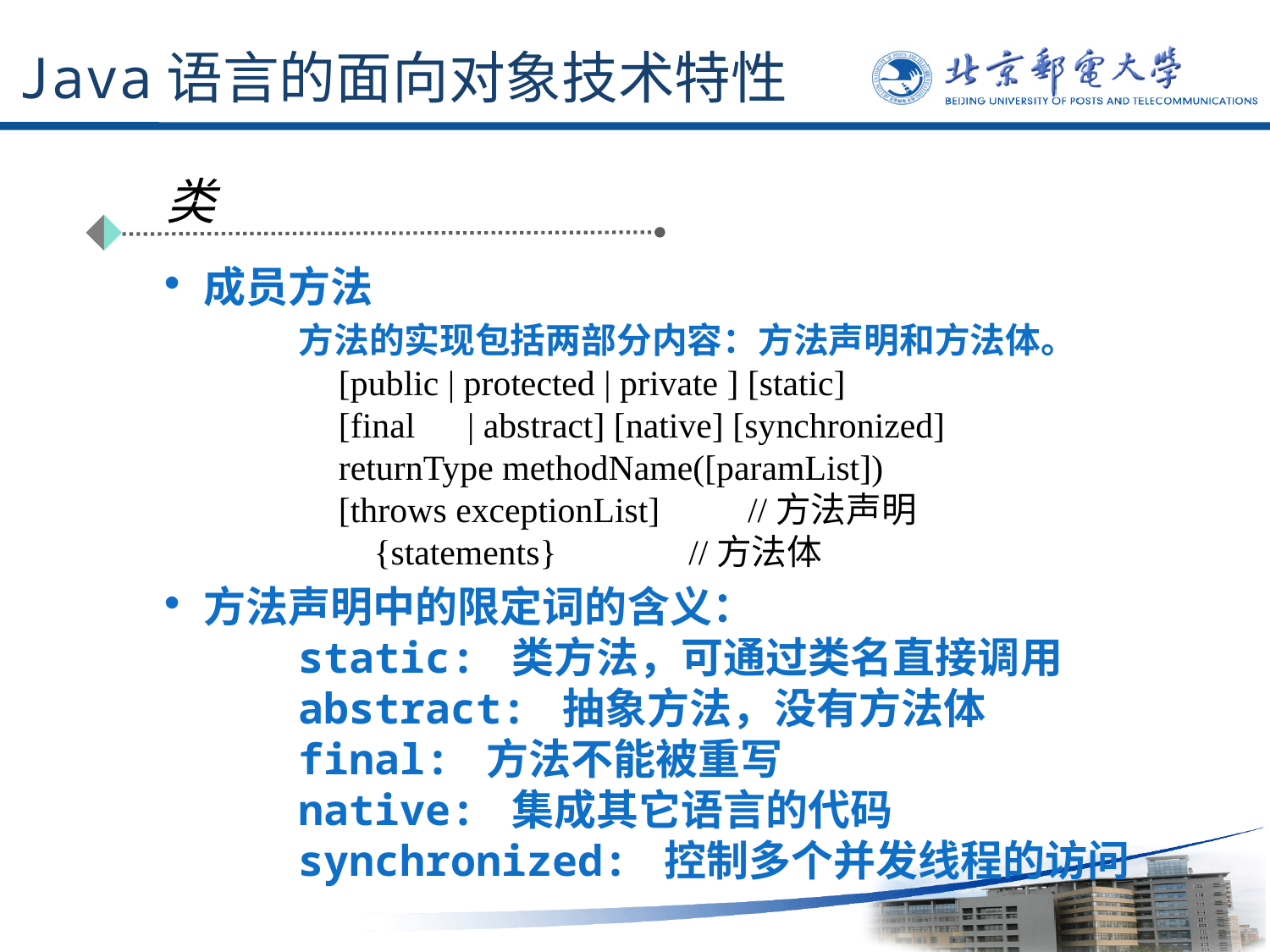

# Java语言的面向对象技术特性

类

成员方法
　　方法的实现包括两部分内容：方法声明和方法体。
　　[public | protected | private ] [static]
　　[final　| abstract] [native] [synchronized]
　　returnType methodName([paramList])
　　[throws exceptionList]　　//方法声明
　　　{statements} 　　　//方法体
方法声明中的限定词的含义：
　　static: 类方法，可通过类名直接调用
　　abstract: 抽象方法，没有方法体
　　final: 方法不能被重写
　　native: 集成其它语言的代码
　　synchronized: 控制多个并发线程的访问